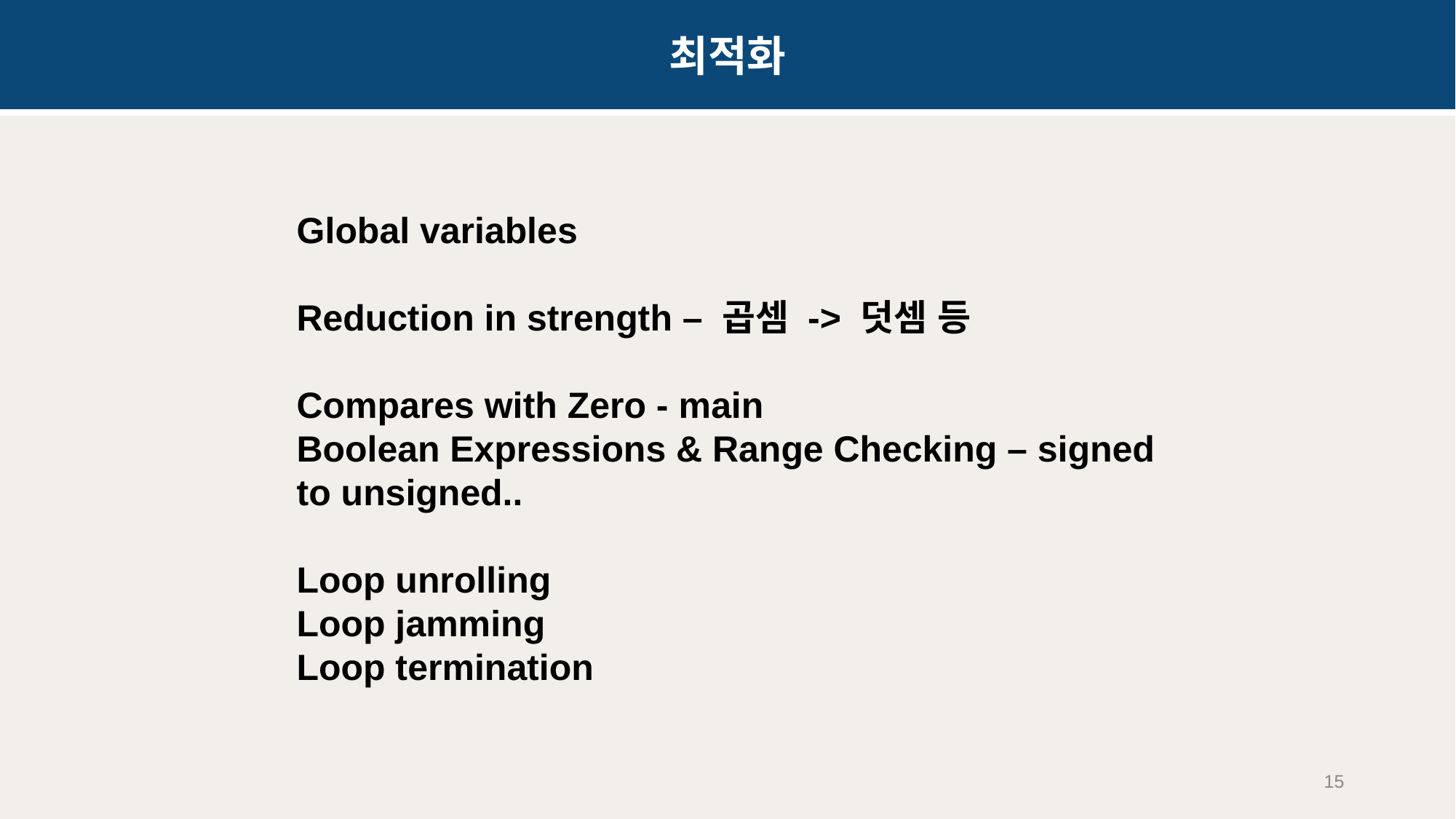

최적화
Global variables

Reduction in strength – 곱셈 -> 덧셈 등

Compares with Zero - main
Boolean Expressions & Range Checking – signed to unsigned..

Loop unrolling
Loop jamming
Loop termination

15